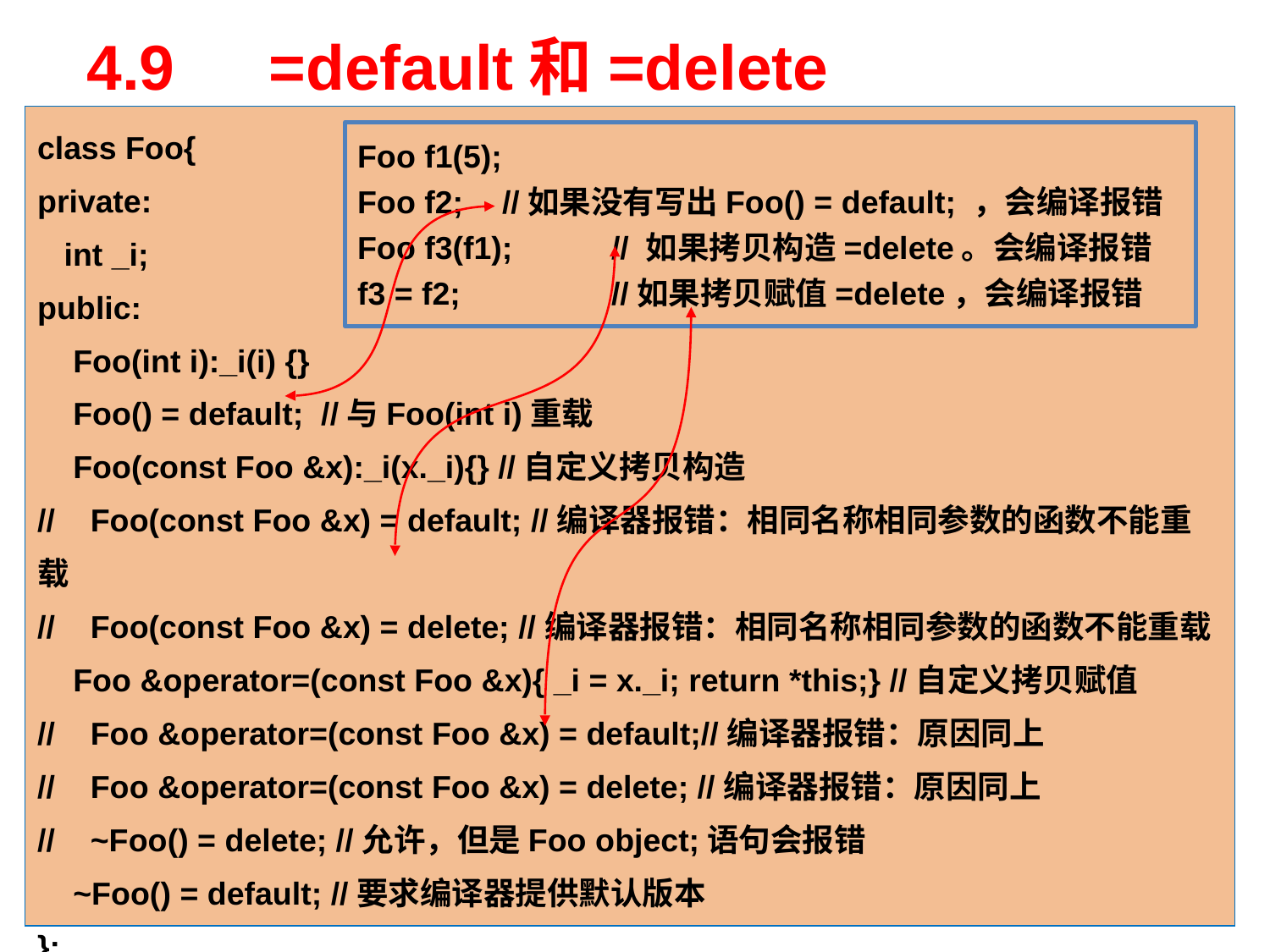

# 4.9　=default和=delete

class Foo{
private:
   int _i;
public:
    Foo(int i):_i(i) {}
    Foo() = default;  //与Foo(int i)重载
    Foo(const Foo &x):_i(x._i){} //自定义拷贝构造
//    Foo(const Foo &x) = default; //编译器报错：相同名称相同参数的函数不能重载
//    Foo(const Foo &x) = delete; //编译器报错：相同名称相同参数的函数不能重载
    Foo &operator=(const Foo &x){ _i = x._i; return *this;} //自定义拷贝赋值
//    Foo &operator=(const Foo &x) = default;//编译器报错：原因同上
//    Foo &operator=(const Foo &x) = delete; //编译器报错：原因同上
//    ~Foo() = delete; //允许，但是Foo object;语句会报错
    ~Foo() = default; //要求编译器提供默认版本
};
Foo f1(5);
Foo f2; 	  //如果没有写出Foo() = default; ，会编译报错
Foo f3(f1); 	// 如果拷贝构造=delete。会编译报错
f3 = f2; 		//如果拷贝赋值=delete，会编译报错